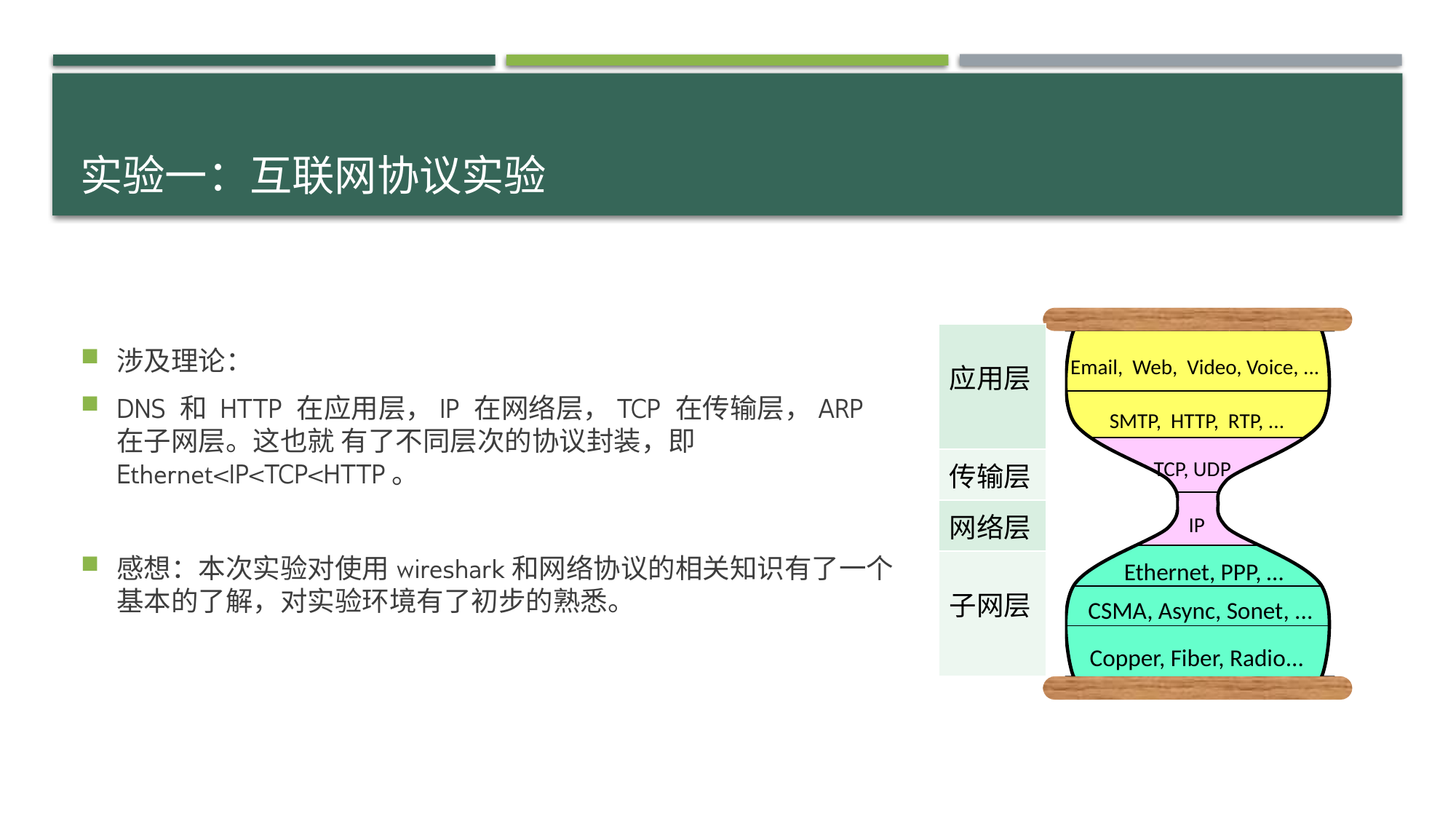

# 实验一：互联网协议实验
涉及理论：
DNS 和 HTTP 在应用层，IP 在网络层，TCP 在传输层，ARP 在子网层。这也就 有了不同层次的协议封装，即 Ethernet<IP<TCP<HTTP。

感想：本次实验对使用wireshark和网络协议的相关知识有了一个基本的了解，对实验环境有了初步的熟悉。

IP

Email,  Web,  Video, Voice, ...
SMTP,  HTTP,  RTP, ...
TCP, UDP
 Ethernet, PPP, …
CSMA, Async, Sonet, ...
Copper, Fiber, Radio...
| 应用层 |
| --- |
| 传输层 |
| 网络层 |
| 子网层 |